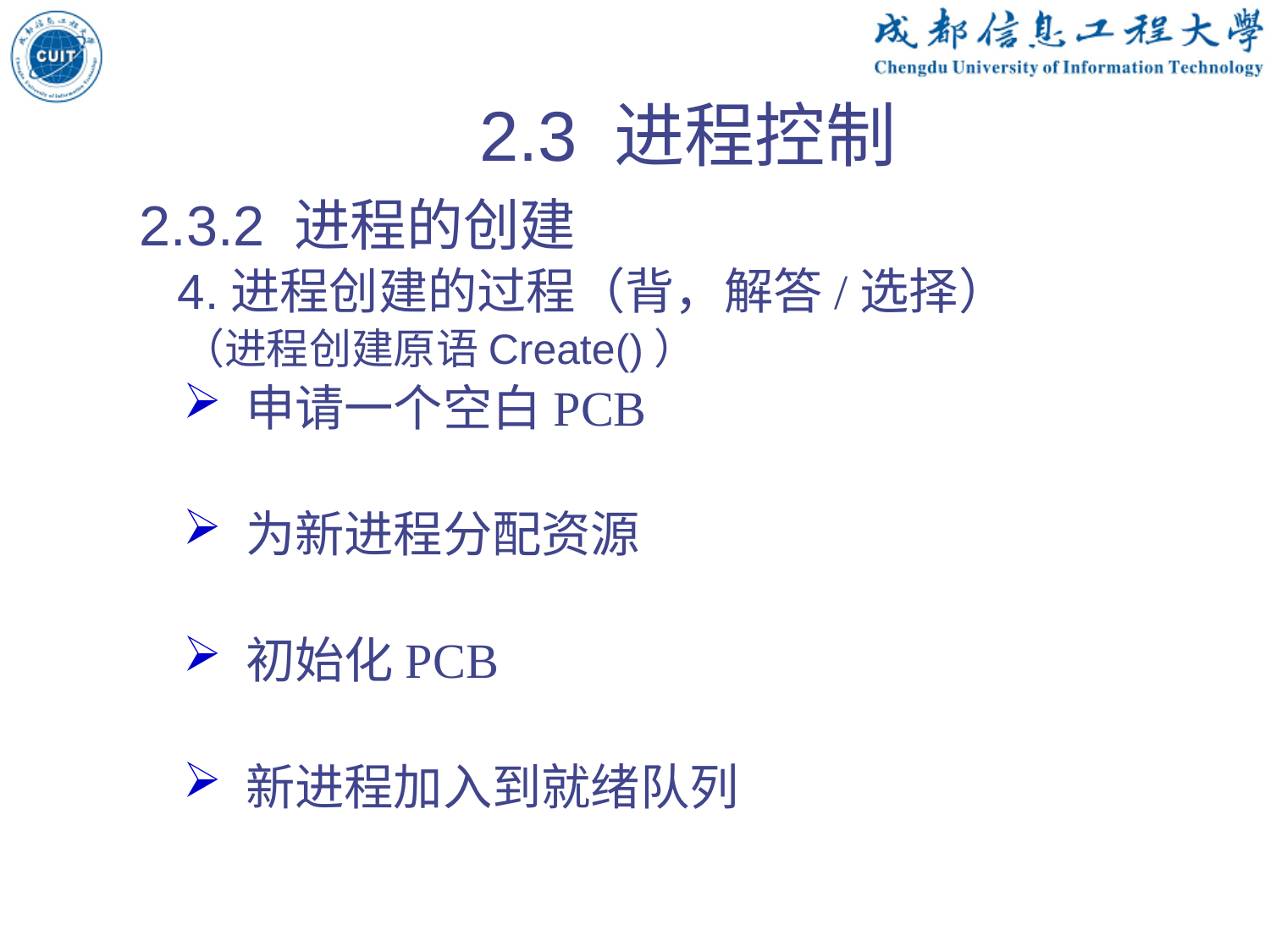

2.3 进程控制
2.3.2 进程的创建
  4.进程创建的过程（背，解答/选择）
   （进程创建原语Create()）
 申请一个空白PCB

 为新进程分配资源

 初始化PCB

 新进程加入到就绪队列